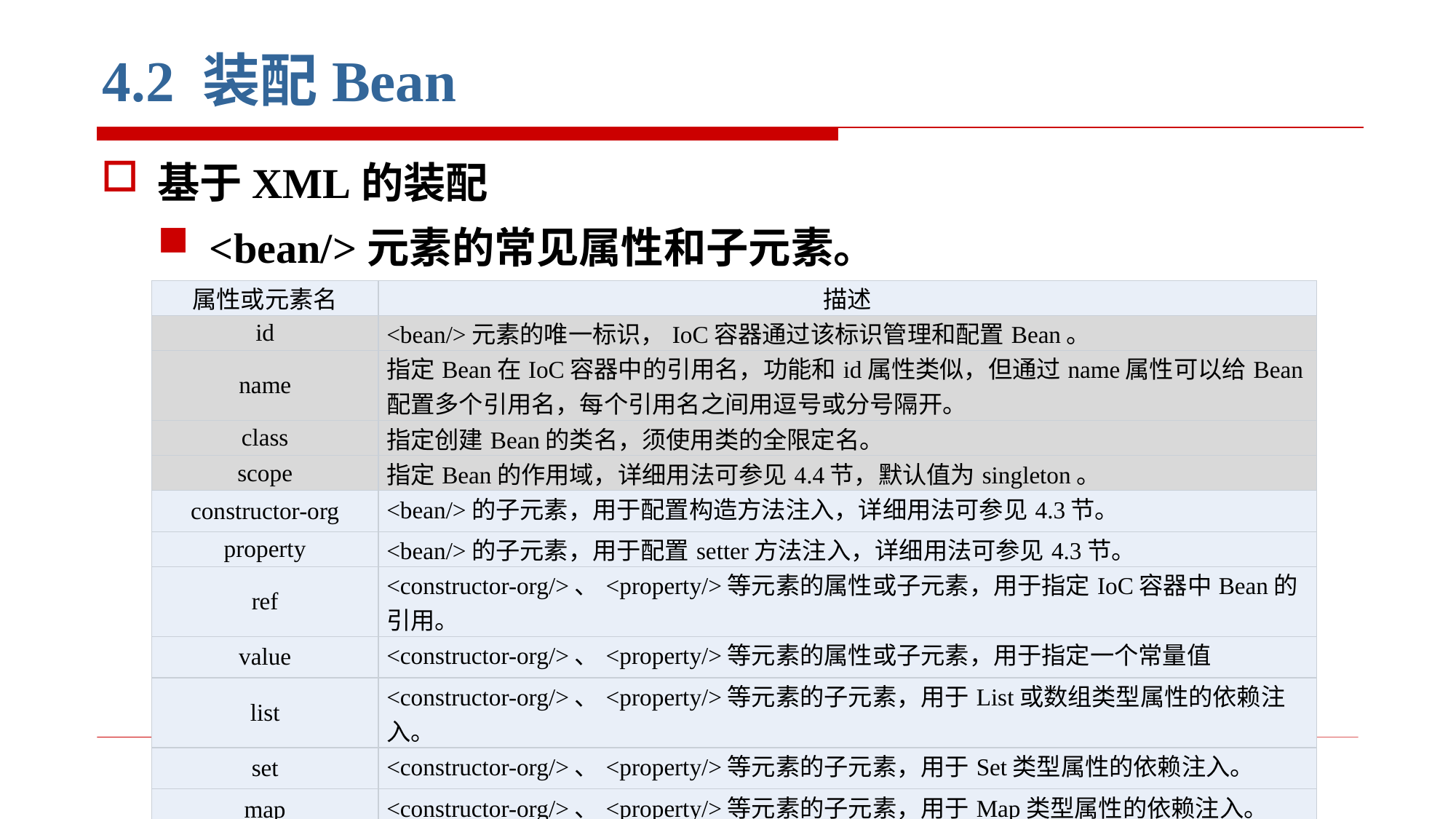

# 4.2 装配Bean
基于XML的装配
<bean/>元素的常见属性和子元素。
| 属性或元素名 | 描述 |
| --- | --- |
| id | <bean/>元素的唯一标识，IoC容器通过该标识管理和配置Bean。 |
| name | 指定Bean在IoC容器中的引用名，功能和id属性类似，但通过name属性可以给Bean配置多个引用名，每个引用名之间用逗号或分号隔开。 |
| class | 指定创建Bean的类名，须使用类的全限定名。 |
| scope | 指定Bean的作用域，详细用法可参见4.4节，默认值为singleton。 |
| constructor-org | <bean/>的子元素，用于配置构造方法注入，详细用法可参见4.3节。 |
| property | <bean/>的子元素，用于配置setter方法注入，详细用法可参见4.3节。 |
| ref | <constructor-org/>、<property/>等元素的属性或子元素，用于指定IoC容器中Bean的引用。 |
| value | <constructor-org/>、<property/>等元素的属性或子元素，用于指定一个常量值 |
| list | <constructor-org/>、<property/>等元素的子元素，用于List或数组类型属性的依赖注入。 |
| set | <constructor-org/>、<property/>等元素的子元素，用于Set类型属性的依赖注入。 |
| map | <constructor-org/>、<property/>等元素的子元素，用于Map类型属性的依赖注入。 |
| entry | <map/>元素的子元素，用于设置一个键/值对。 |
11